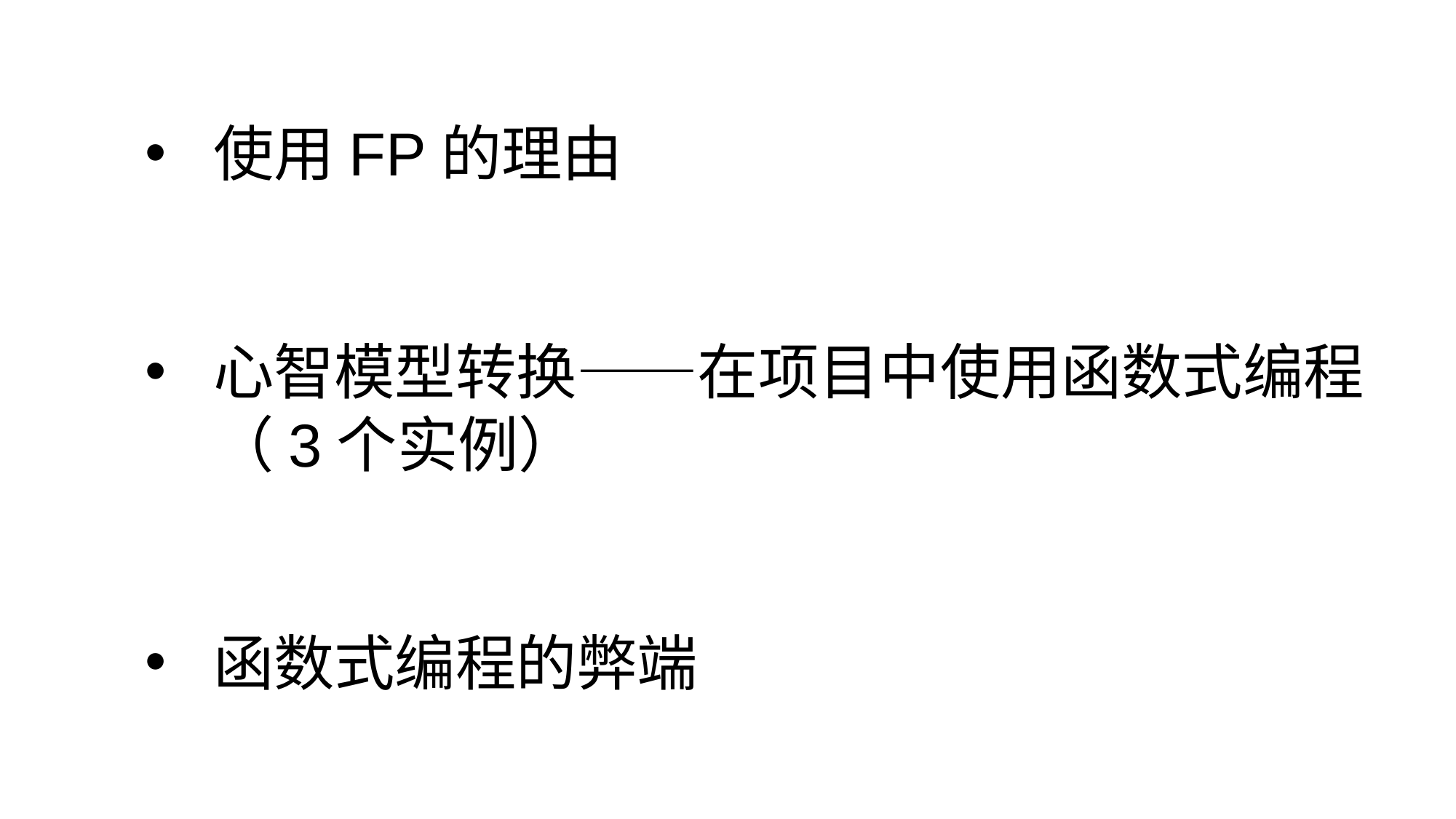

使用FP的理由

心智模型转换——在项目中使用函数式编程（3个实例）

函数式编程的弊端